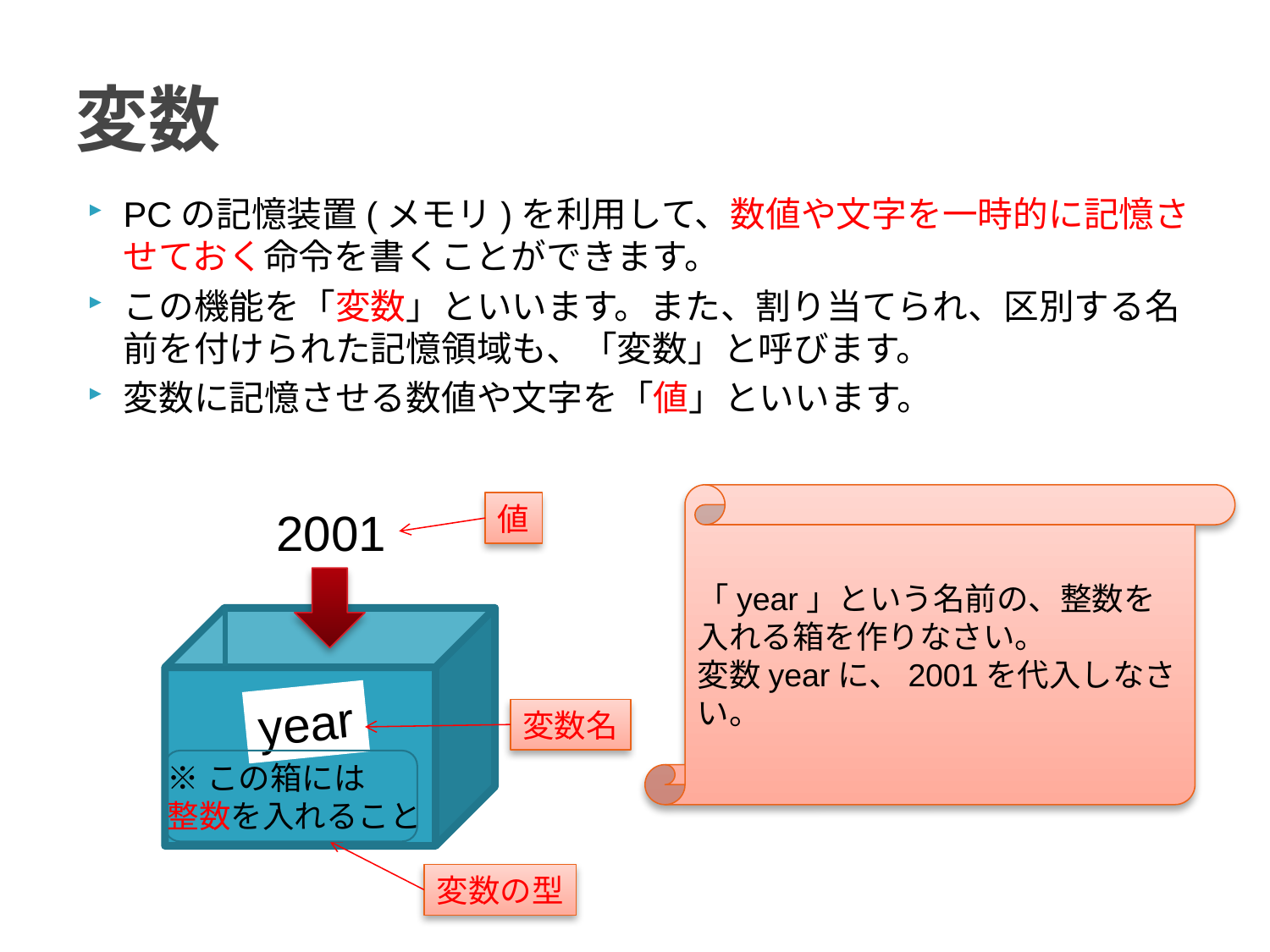

# 変数
PCの記憶装置(メモリ)を利用して、数値や文字を一時的に記憶させておく命令を書くことができます。
この機能を「変数」といいます。また、割り当てられ、区別する名前を付けられた記憶領域も、「変数」と呼びます。
変数に記憶させる数値や文字を「値」といいます。
「year」という名前の、整数を入れる箱を作りなさい。
変数yearに、2001を代入しなさい。
値
2001

year
変数名

※この箱には
整数を入れること
変数の型